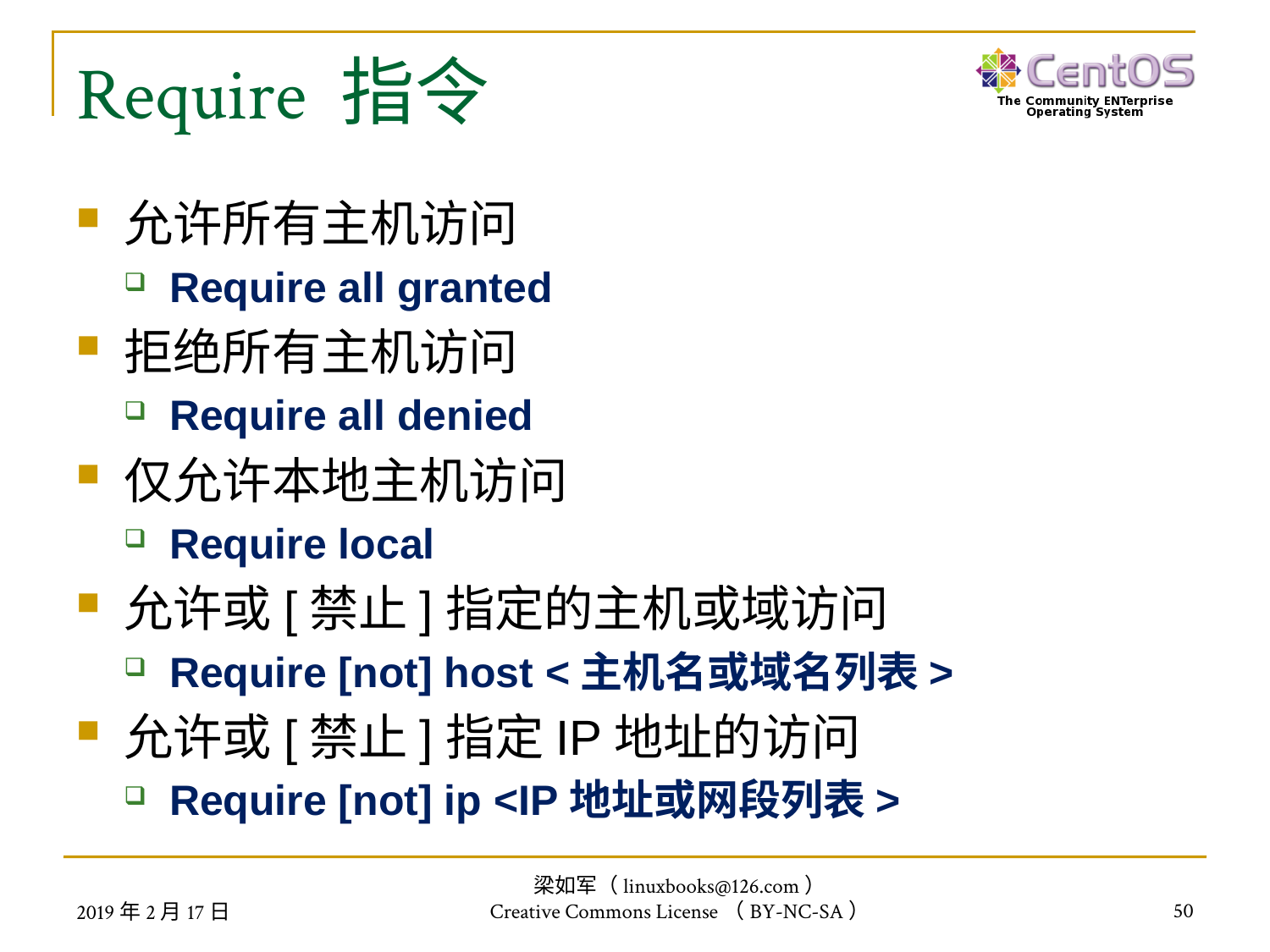

# Require 指令
允许所有主机访问
Require all granted
拒绝所有主机访问
Require all denied
仅允许本地主机访问
Require local
允许或[禁止]指定的主机或域访问
Require [not] host <主机名或域名列表>
允许或[禁止]指定IP地址的访问
Require [not] ip <IP地址或网段列表>
梁如军（linuxbooks@126.com）
Creative Commons License（BY-NC-SA）
2019年2月17日
50